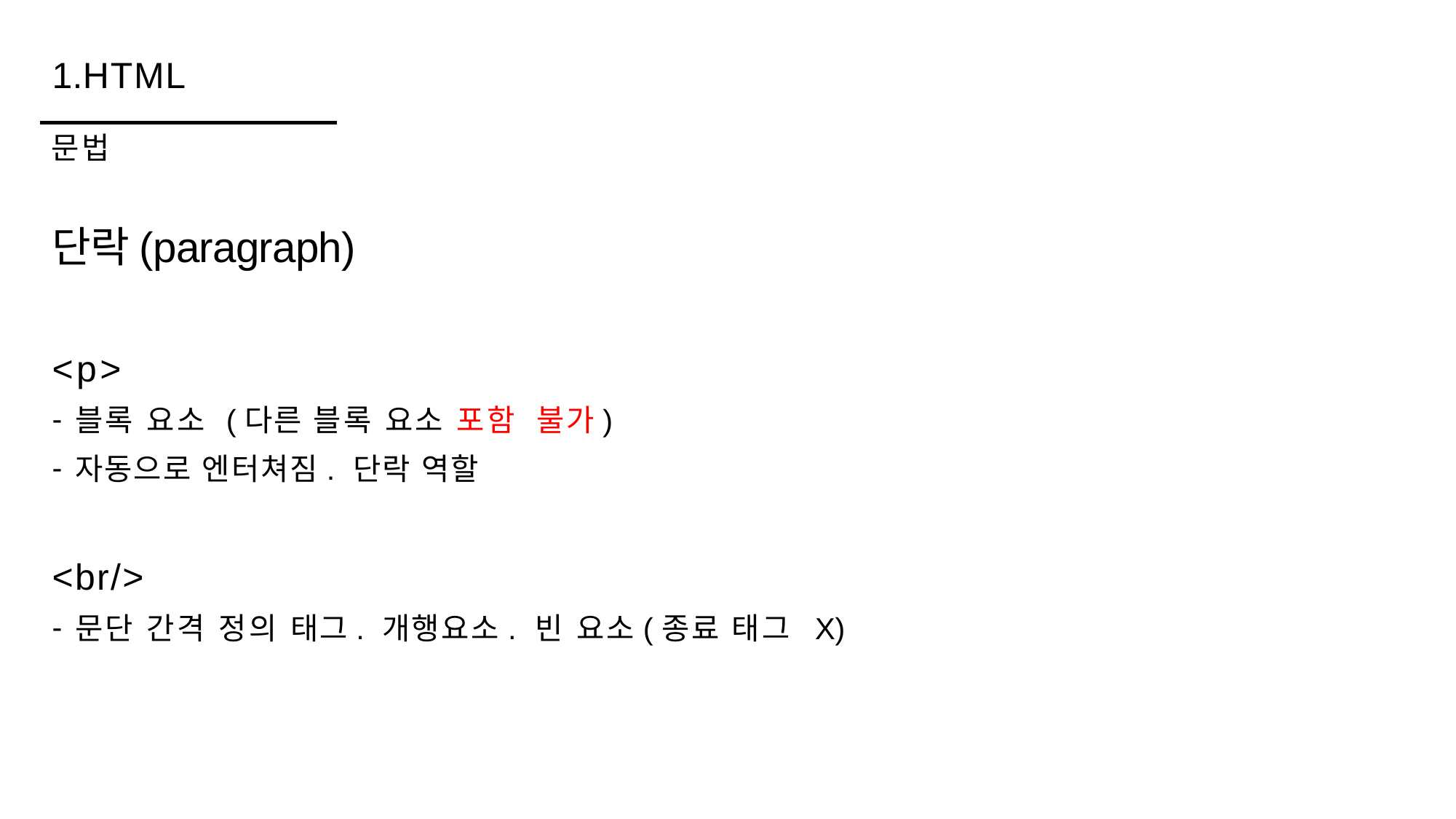

# 1.HTML

문법

단락(paragraph)

<p>
블록 요소 (다른 블록 요소 포함 불가)
자동으로 엔터쳐짐. 단락 역할

<br/>
문단 간격 정의 태그. 개행요소. 빈 요소(종료 태그 X)